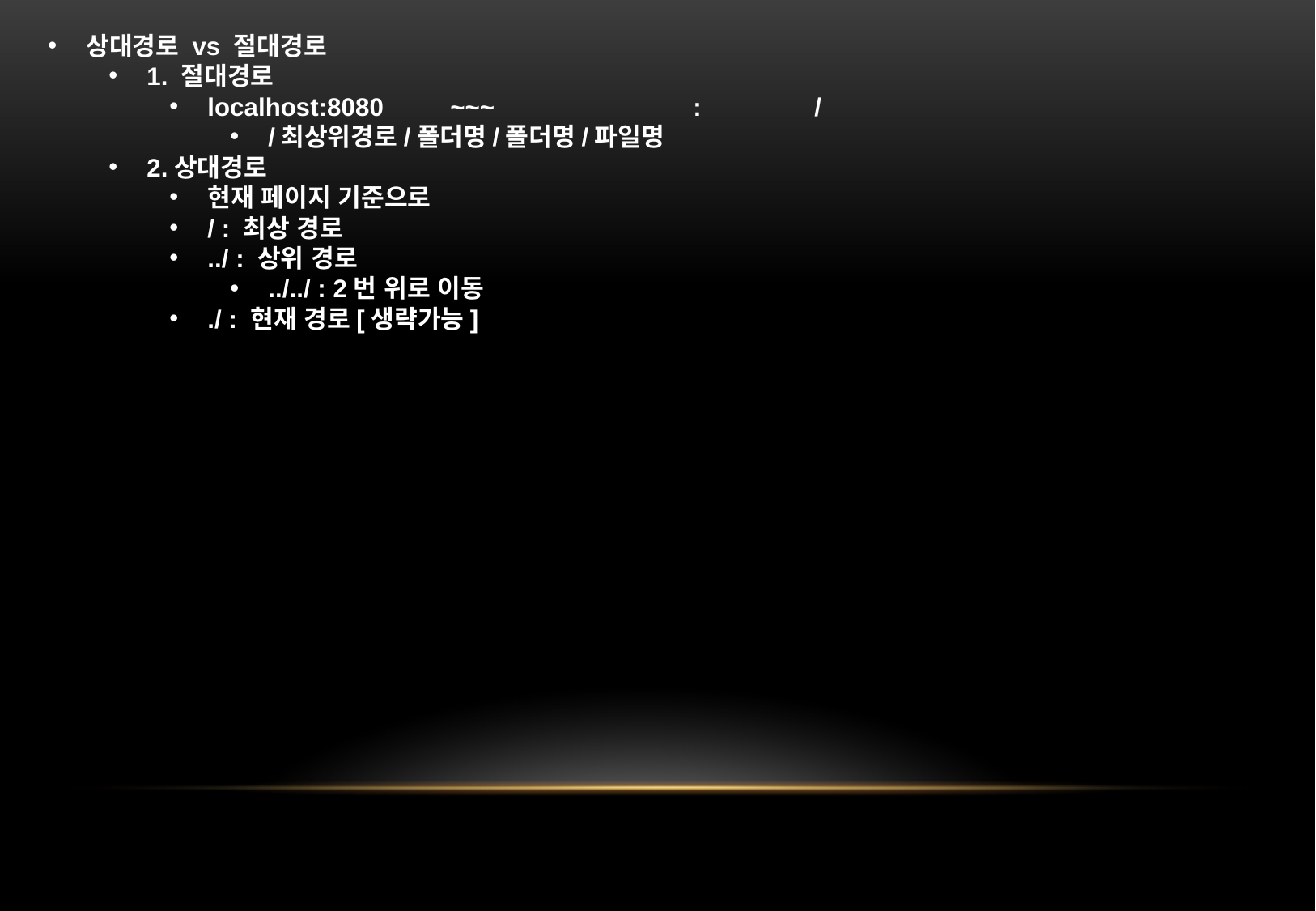

상대경로 vs 절대경로
1. 절대경로
localhost:8080	~~~		:	/
/최상위경로/폴더명/폴더명/파일명
2.상대경로
현재 페이지 기준으로
/ : 최상 경로
../ : 상위 경로
../../ : 2번 위로 이동
./ : 현재 경로[생략가능]